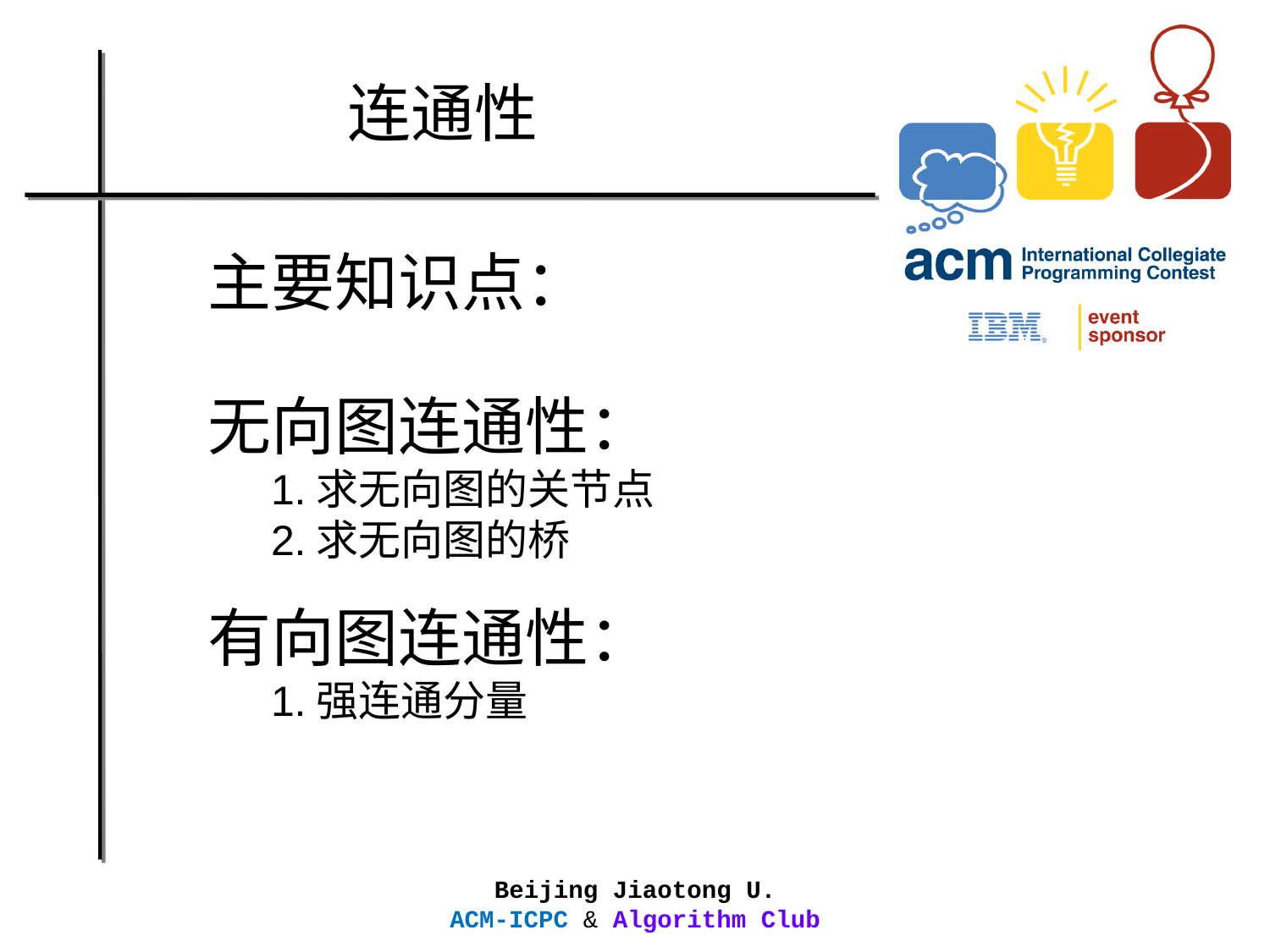

连通性
主要知识点：

无向图连通性：
1.求无向图的关节点
2.求无向图的桥

有向图连通性：
1.强连通分量